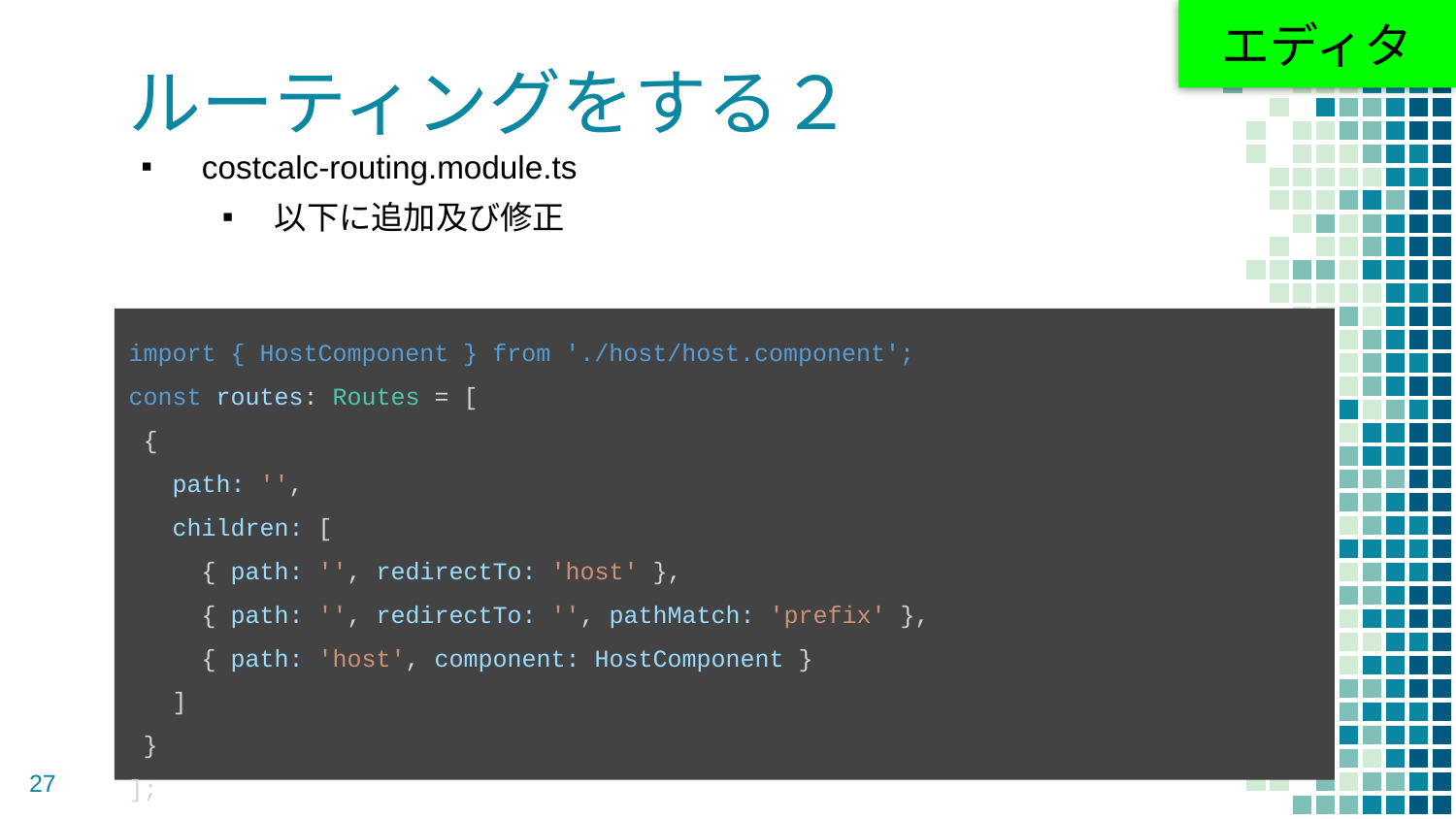

エディタ
# ルーティングをする２

costcalc-routing.module.ts
以下に追加及び修正

import { HostComponent } from './host/host.component';
const routes: Routes = [
 {
   path: '',
   children: [
     { path: '', redirectTo: 'host' },
     { path: '', redirectTo: '', pathMatch: 'prefix' },
     { path: 'host', component: HostComponent }
   ]
 }
];
27